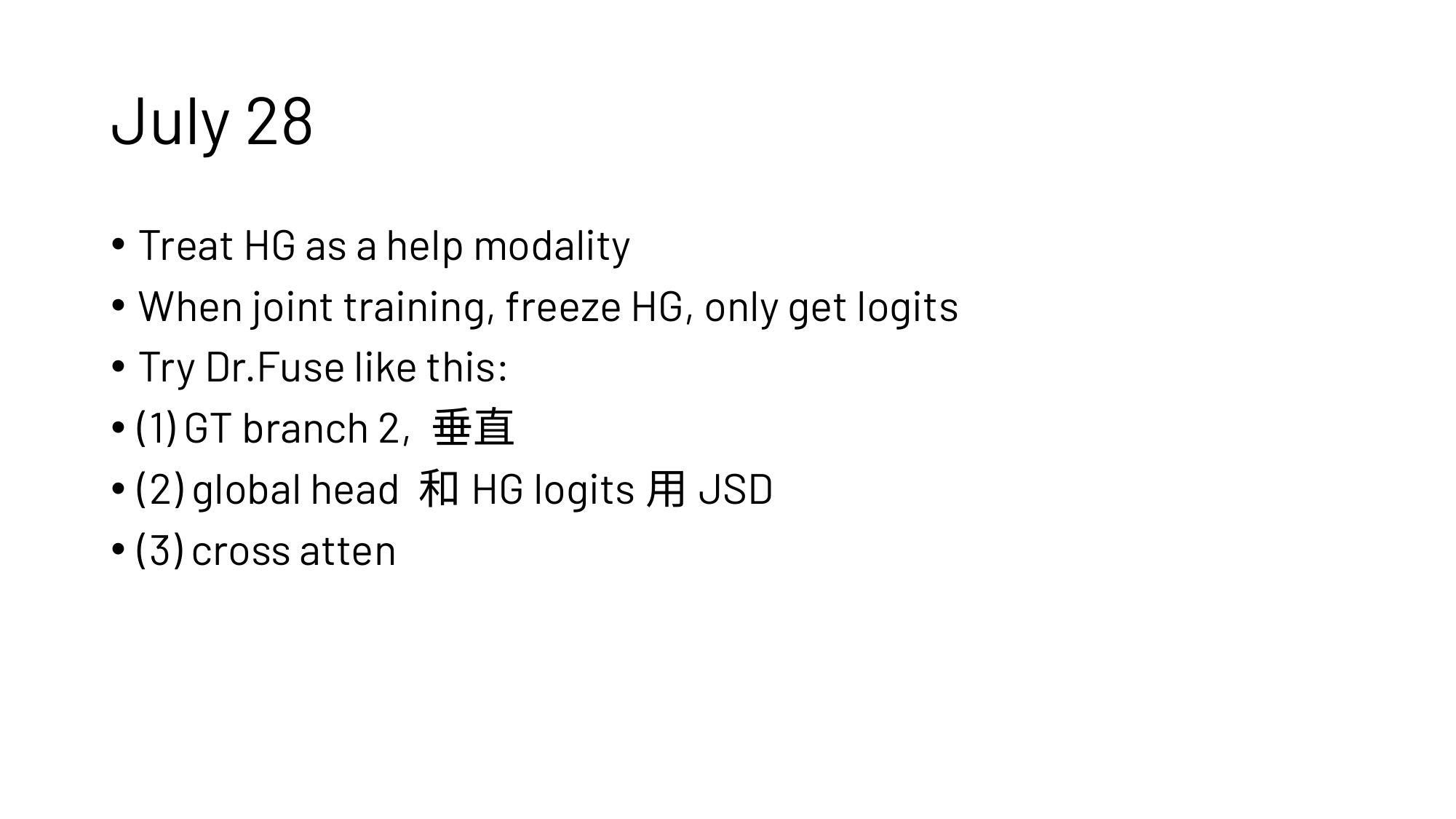

# July 28
Treat HG as a help modality
When joint training, freeze HG, only get logits
Try Dr.Fuse like this:
(1) GT branch 2, 垂直
(2) global head 和HG logits用JSD
(3) cross atten